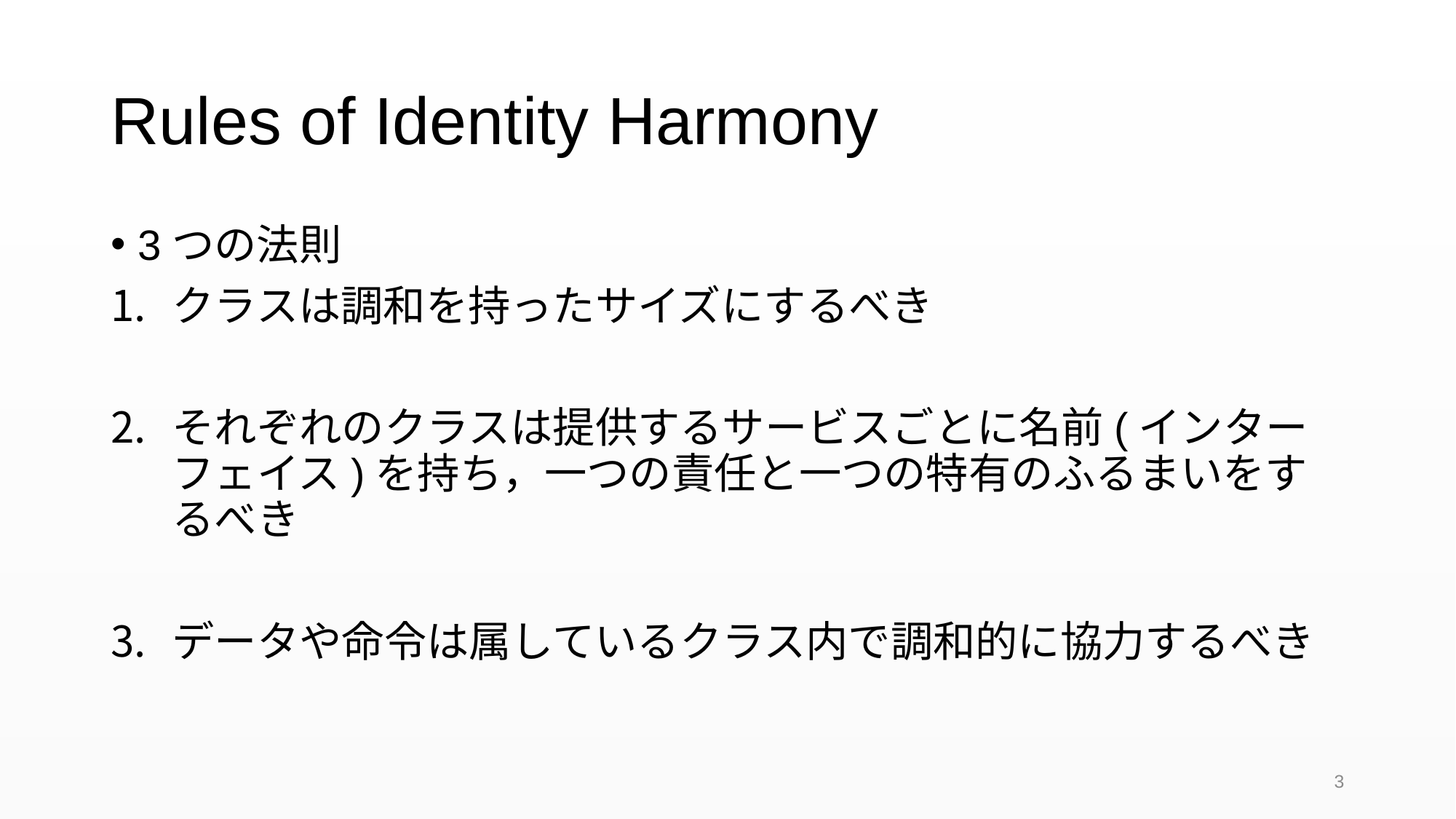

# Rules of Identity Harmony
3つの法則
クラスは調和を持ったサイズにするべき

それぞれのクラスは提供するサービスごとに名前(インターフェイス)を持ち，一つの責任と一つの特有のふるまいをするべき

データや命令は属しているクラス内で調和的に協力するべき
3